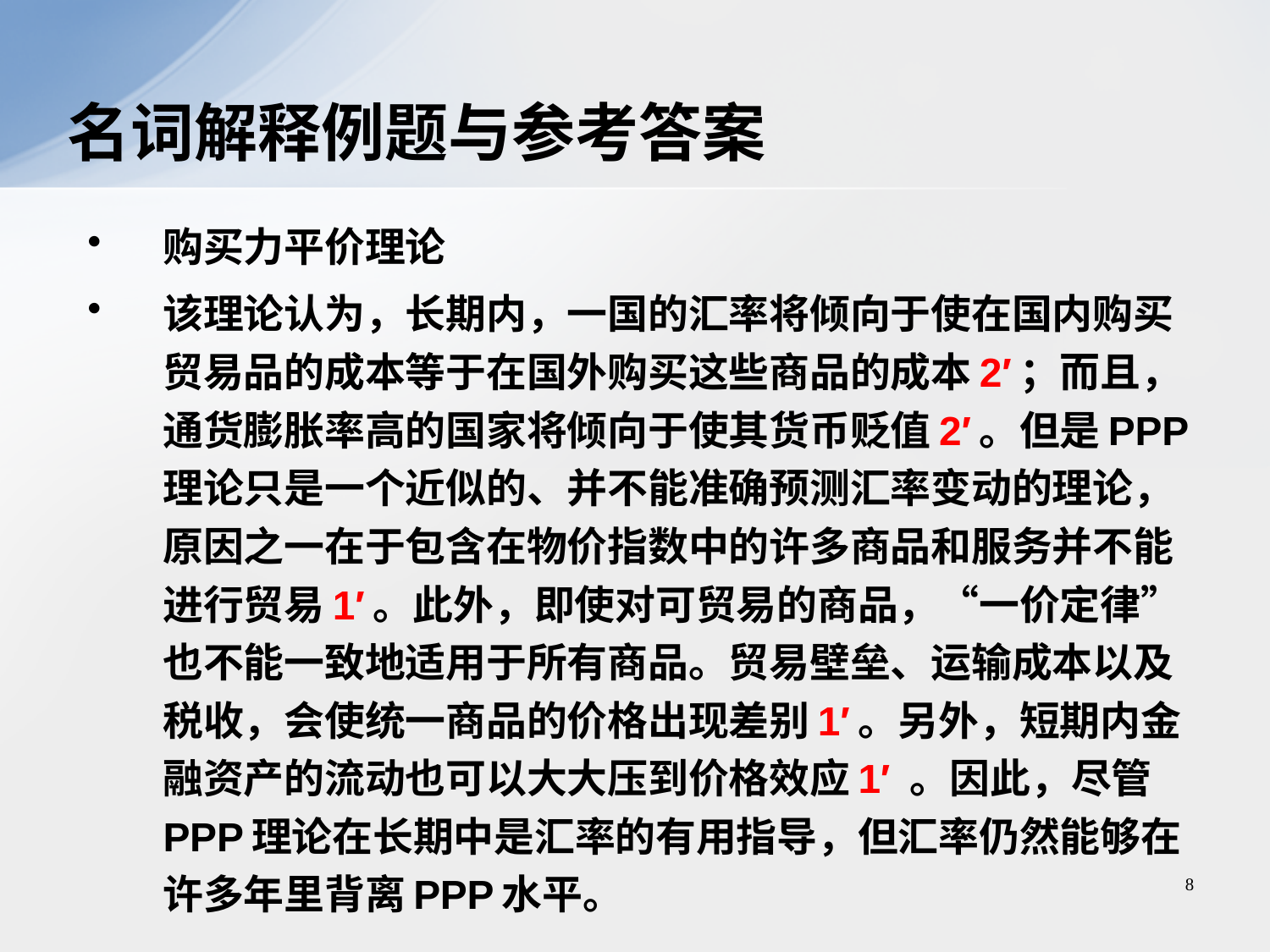

# 名词解释例题与参考答案
购买力平价理论
该理论认为，长期内，一国的汇率将倾向于使在国内购买贸易品的成本等于在国外购买这些商品的成本2′；而且，通货膨胀率高的国家将倾向于使其货币贬值2′。但是PPP理论只是一个近似的、并不能准确预测汇率变动的理论，原因之一在于包含在物价指数中的许多商品和服务并不能进行贸易1′。此外，即使对可贸易的商品，“一价定律”也不能一致地适用于所有商品。贸易壁垒、运输成本以及税收，会使统一商品的价格出现差别1′。另外，短期内金融资产的流动也可以大大压到价格效应1′ 。因此，尽管PPP理论在长期中是汇率的有用指导，但汇率仍然能够在许多年里背离PPP水平。
8